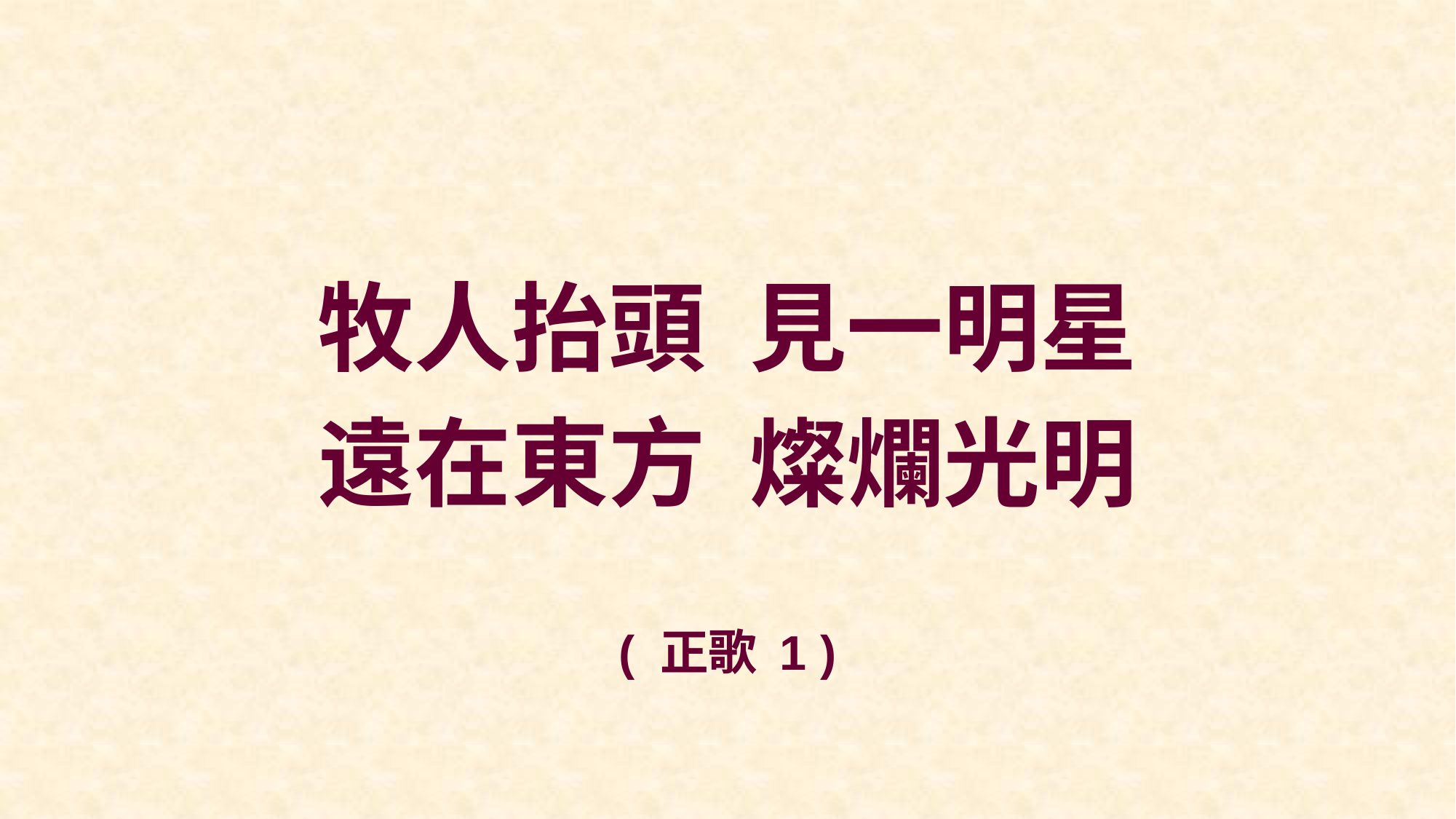

牧人抬頭  見一明星
遠在東方  燦爛光明
( 正歌 1 )